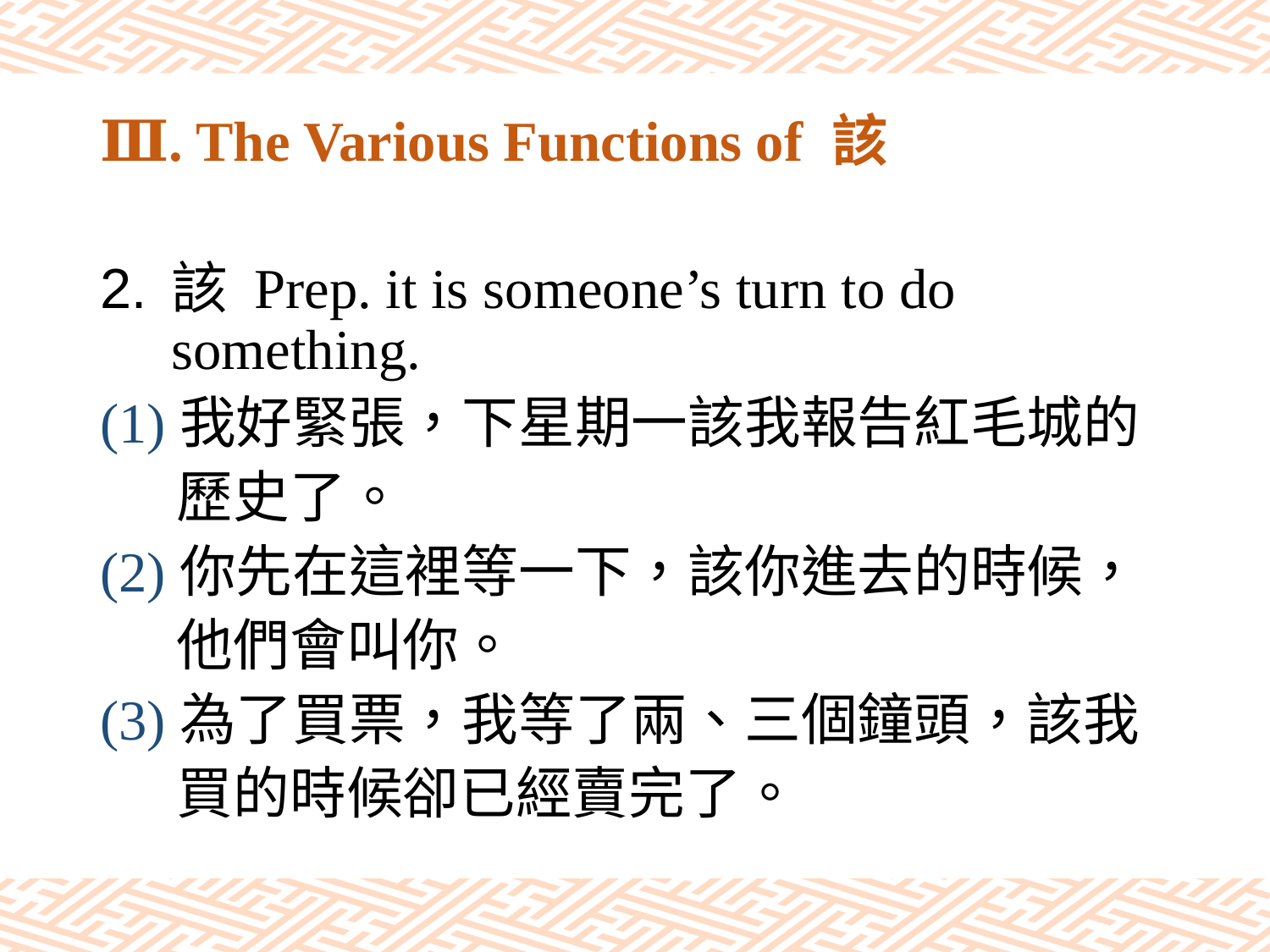

# Ⅲ. The Various Functions of 該
該 Prep. it is someone’s turn to do something.
(1)我好緊張，下星期一該我報告紅毛城的
     歷史了。
(2)你先在這裡等一下，該你進去的時候，
     他們會叫你。
(3)為了買票，我等了兩、三個鐘頭，該我
     買的時候卻已經賣完了。